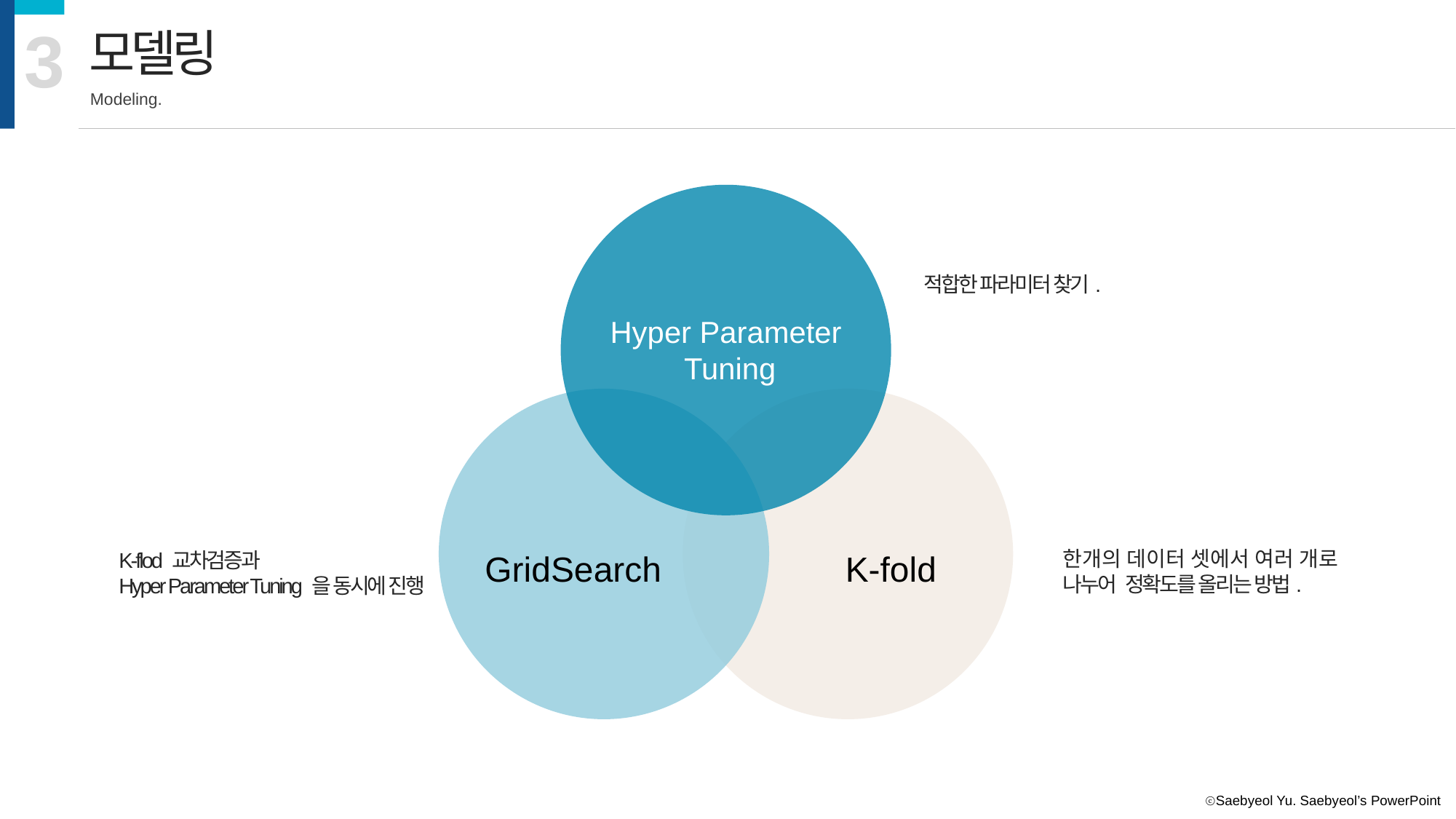

3
모델링
Modeling.

적합한 파라미터 찾기.
Hyper Parameter
 Tuning

한개의 데이터 셋에서 여러 개로 나누어  정확도를 올리는 방법.
K-flod 교차검증과
Hyper Parameter Tuning 을 동시에 진행
GridSearch
K-fold